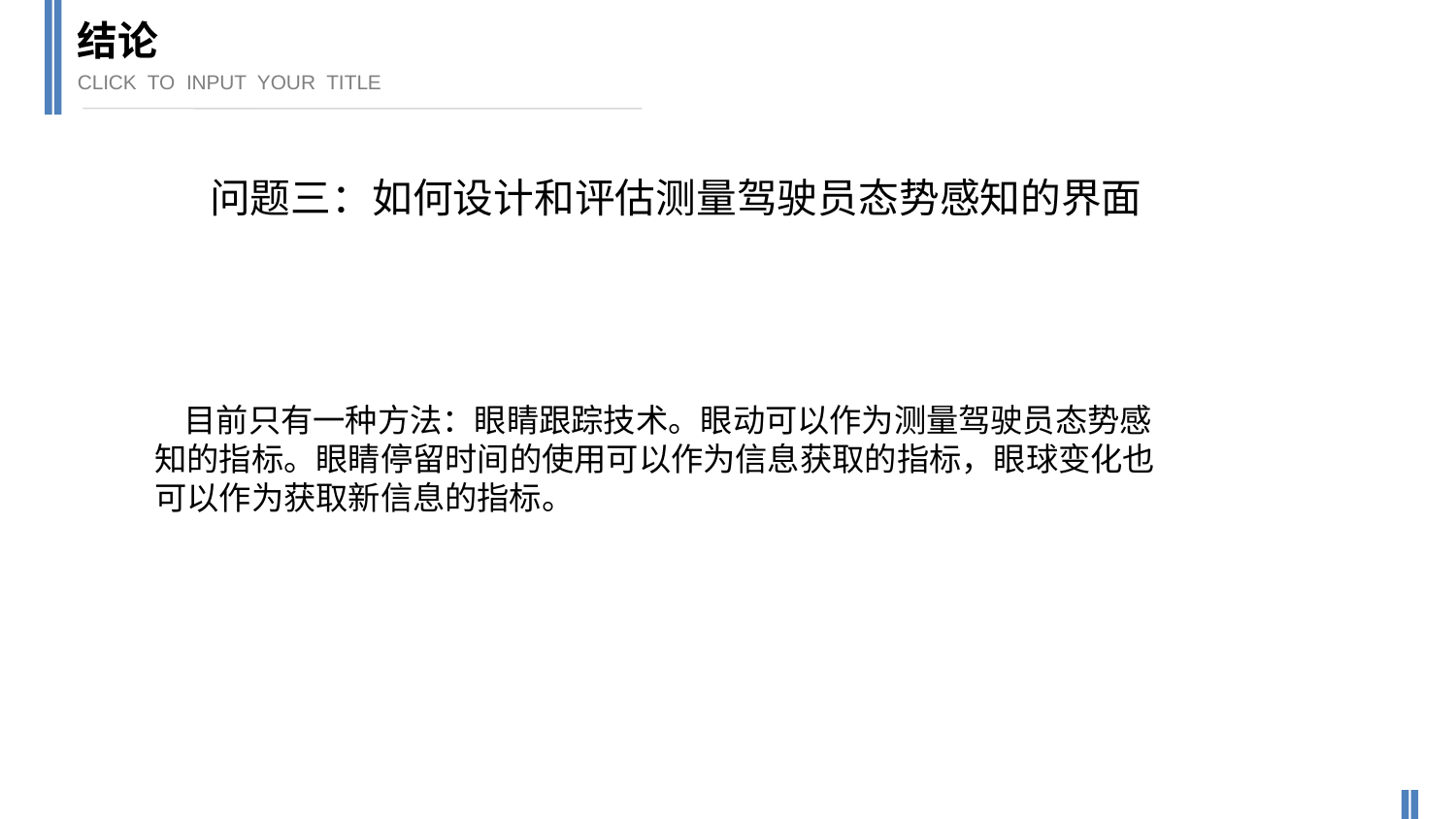

结论
CLICK  TO  INPUT  YOUR  TITLE
问题三：如何设计和评估测量驾驶员态势感知的界面
   目前只有一种方法：眼睛跟踪技术。眼动可以作为测量驾驶员态势感知的指标。眼睛停留时间的使用可以作为信息获取的指标，眼球变化也可以作为获取新信息的指标。